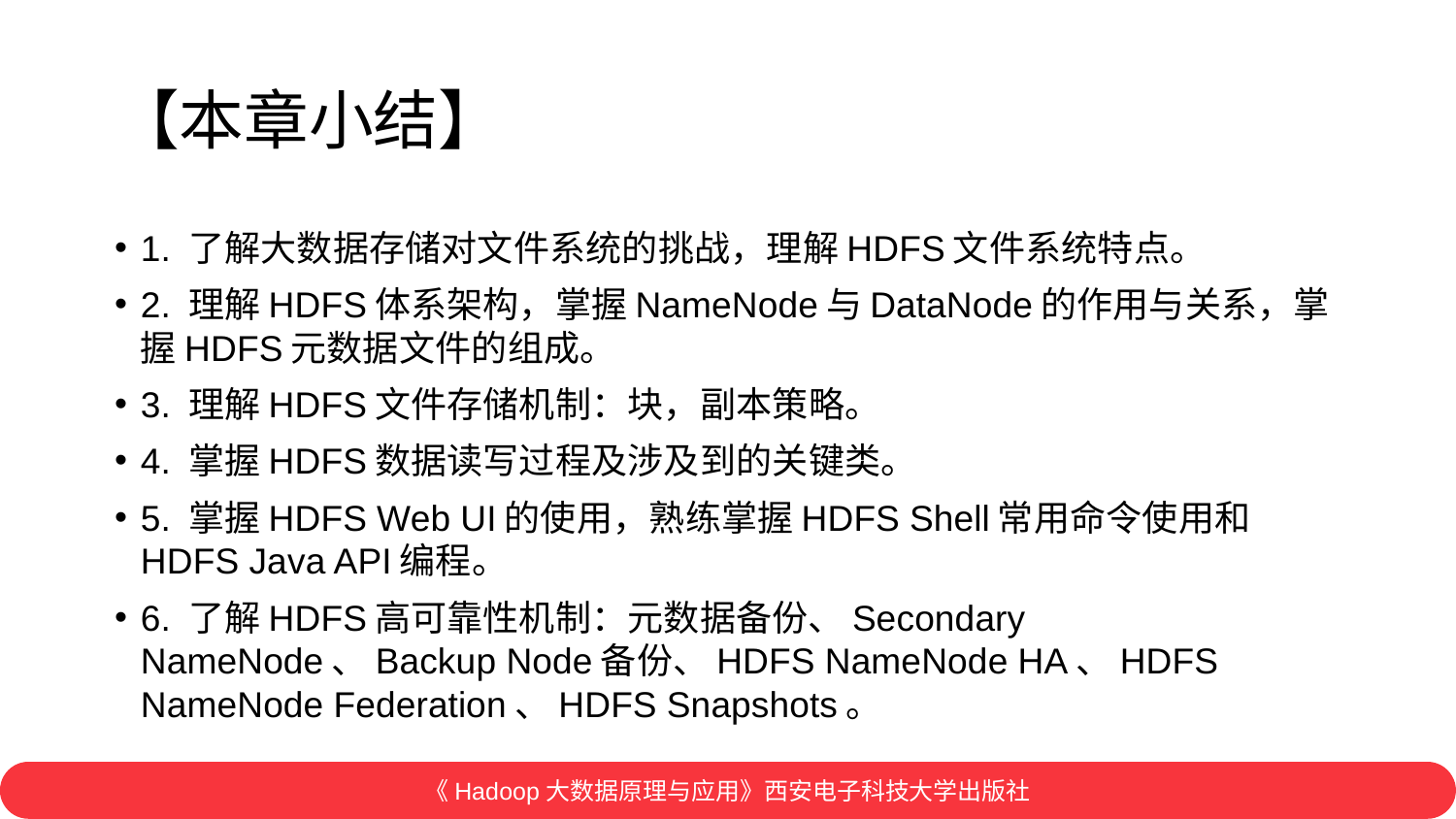

# 【本章小结】
1. 了解大数据存储对文件系统的挑战，理解HDFS文件系统特点。
2. 理解HDFS体系架构，掌握NameNode与DataNode的作用与关系，掌握HDFS元数据文件的组成。
3. 理解HDFS文件存储机制：块，副本策略。
4. 掌握HDFS数据读写过程及涉及到的关键类。
5. 掌握HDFS Web UI的使用，熟练掌握HDFS Shell常用命令使用和HDFS Java API编程。
6. 了解HDFS高可靠性机制：元数据备份、Secondary NameNode、Backup Node备份、HDFS NameNode HA、HDFS NameNode Federation、HDFS Snapshots。